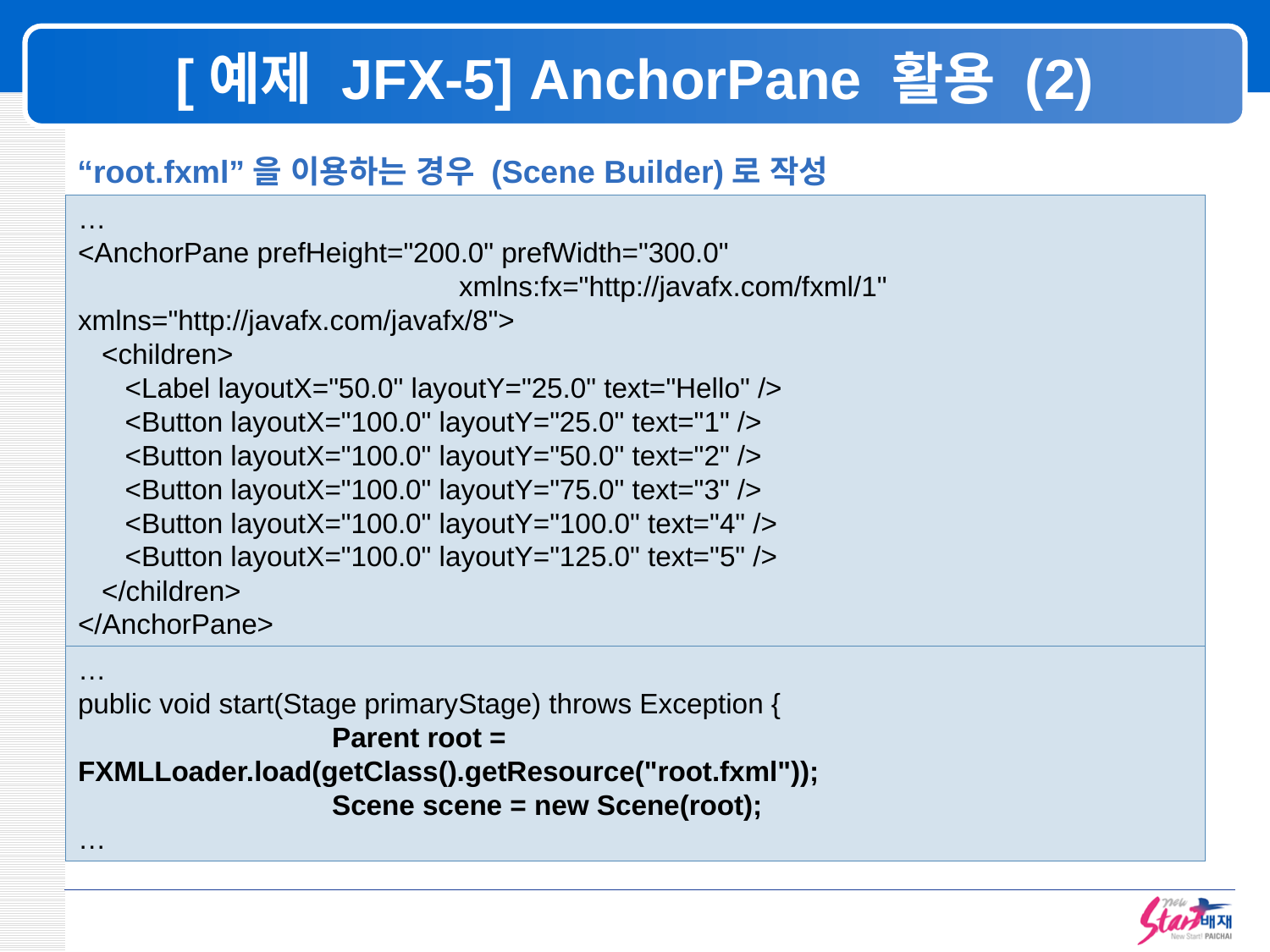

# [예제 JFX-5] AnchorPane 활용 (2)
“root.fxml”을 이용하는 경우 (Scene Builder)로 작성
…
<AnchorPane prefHeight="200.0" prefWidth="300.0"
			xmlns:fx="http://javafx.com/fxml/1" xmlns="http://javafx.com/javafx/8">
   <children>
      <Label layoutX="50.0" layoutY="25.0" text="Hello" />
      <Button layoutX="100.0" layoutY="25.0" text="1" />
      <Button layoutX="100.0" layoutY="50.0" text="2" />
      <Button layoutX="100.0" layoutY="75.0" text="3" />
      <Button layoutX="100.0" layoutY="100.0" text="4" />
      <Button layoutX="100.0" layoutY="125.0" text="5" />
   </children>
</AnchorPane>
…
public void start(Stage primaryStage) throws Exception {
		Parent root = FXMLLoader.load(getClass().getResource("root.fxml"));
		Scene scene = new Scene(root);
…